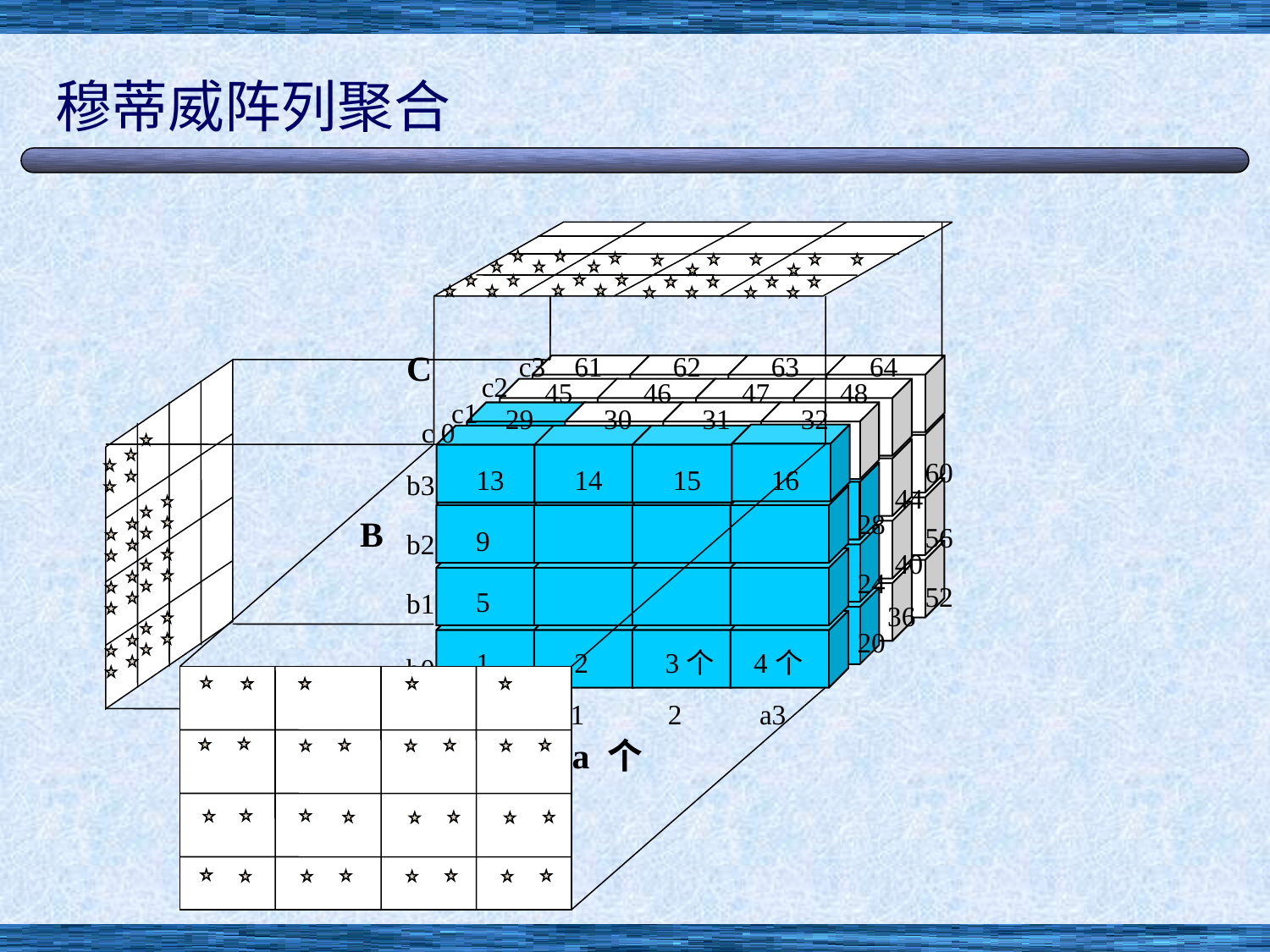

# 穆蒂威阵列聚合

C
c3
61
62
63
64

c2
45
46
47
48

c1
29
30
31
32

c 0

B

60

13
14
15
16

b3

44

28
B

56
9

b2

40

24

52

5
b1

36

20

1
2
3个
4个

b0

a0, 我的工作
1
2
a3

a 个